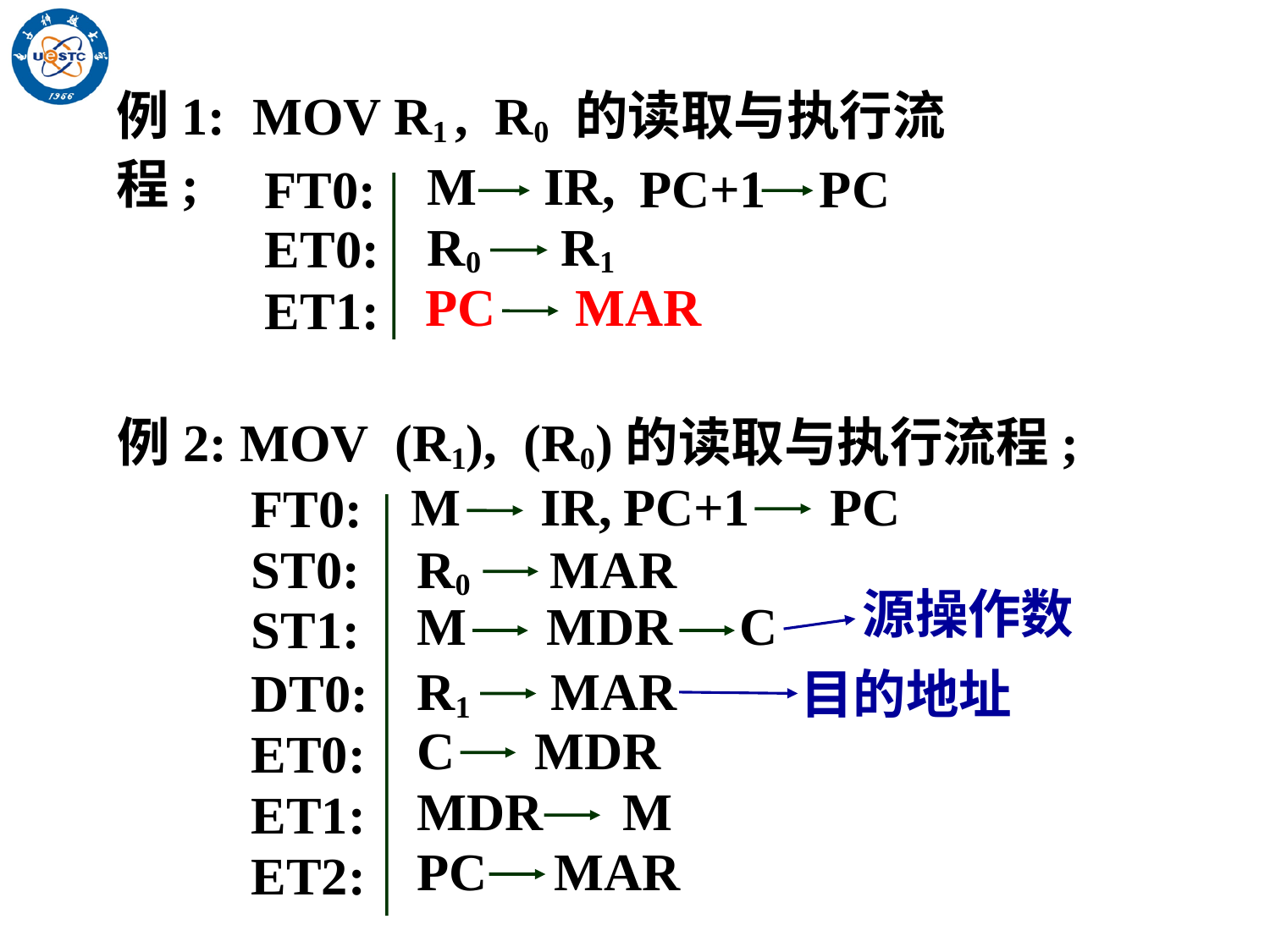

例1:  MOV R1 ,  R0 的读取与执行流程;
FT0:
M     IR,
PC+1    PC

ET0:
R0      R1

ET1:
PC      MAR

例2: MOV  (R1),  (R0)的读取与执行流程;
FT0:
M      IR,
PC+1      PC

ST0:
R0      MAR

源操作数
ST1:
M      MDR     C

DT0:
目的地址
R1      MAR

ET0:
C      MDR

ET1:
MDR      M

ET2:
PC     MAR